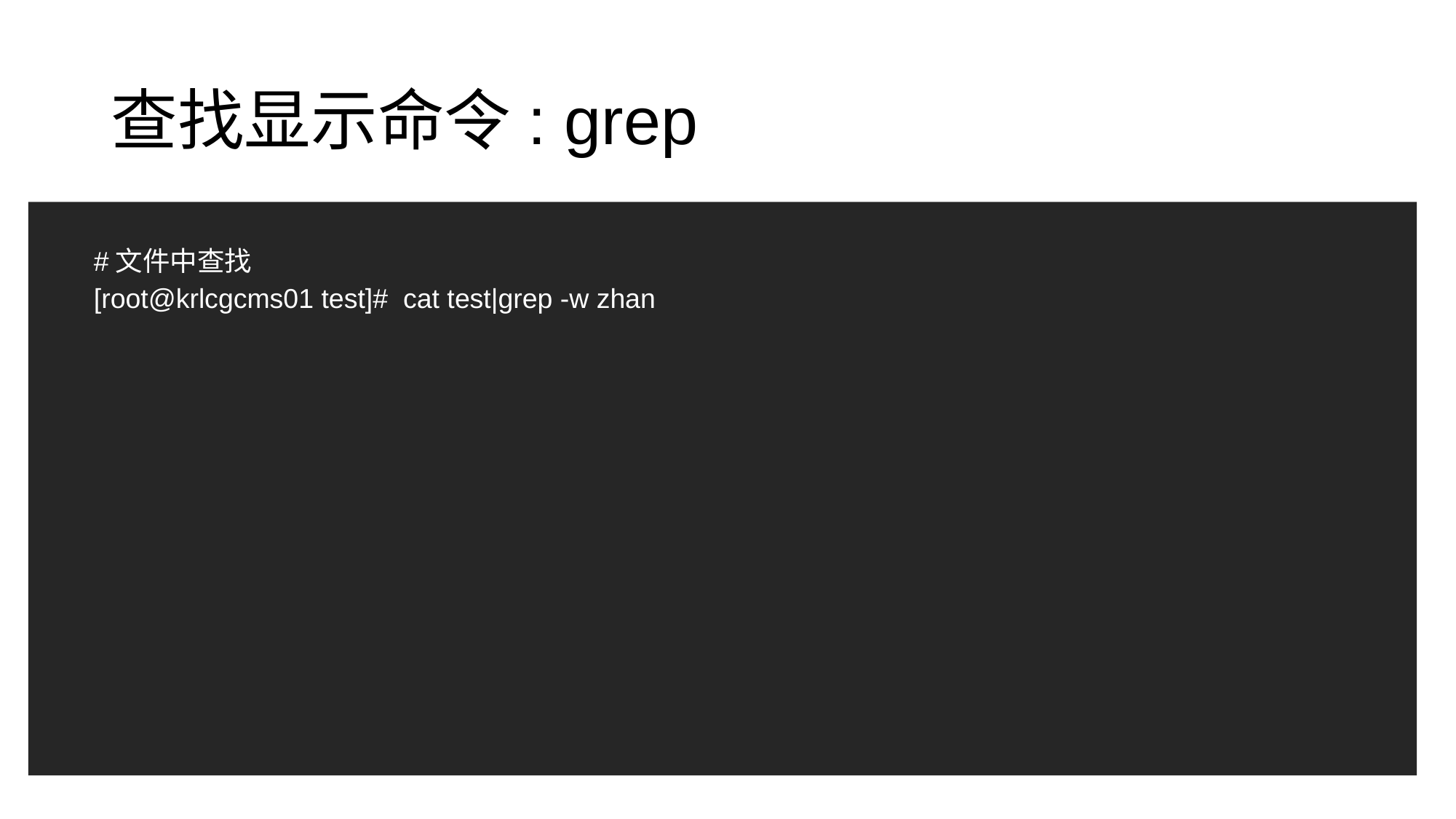

# 查找显示命令: grep

#文件中查找
[root@krlcgcms01 test]#  cat test|grep -w zhan